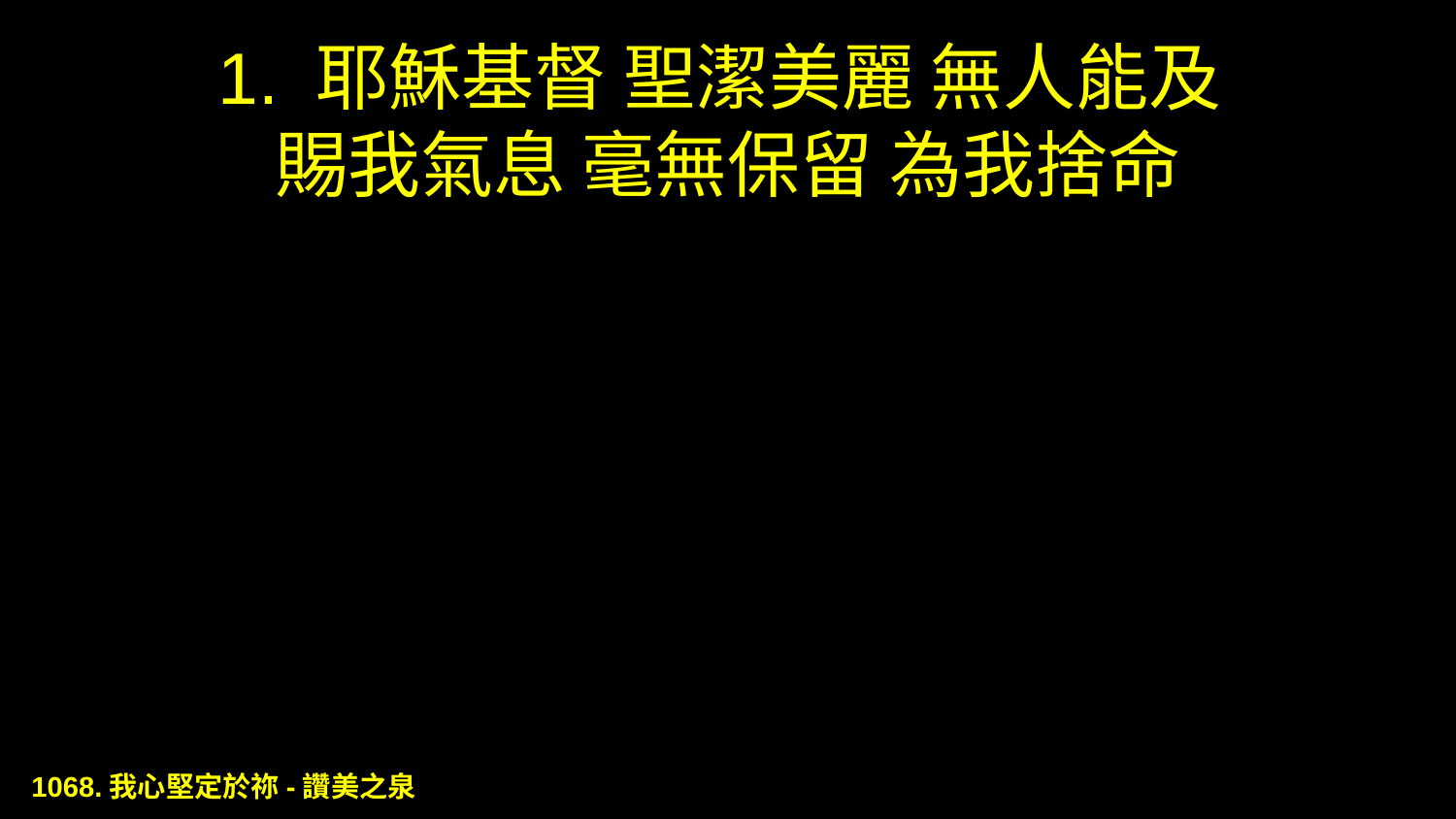

# 1. 耶穌基督 聖潔美麗 無人能及 賜我氣息 毫無保留 為我捨命
1068.我心堅定於祢-讚美之泉